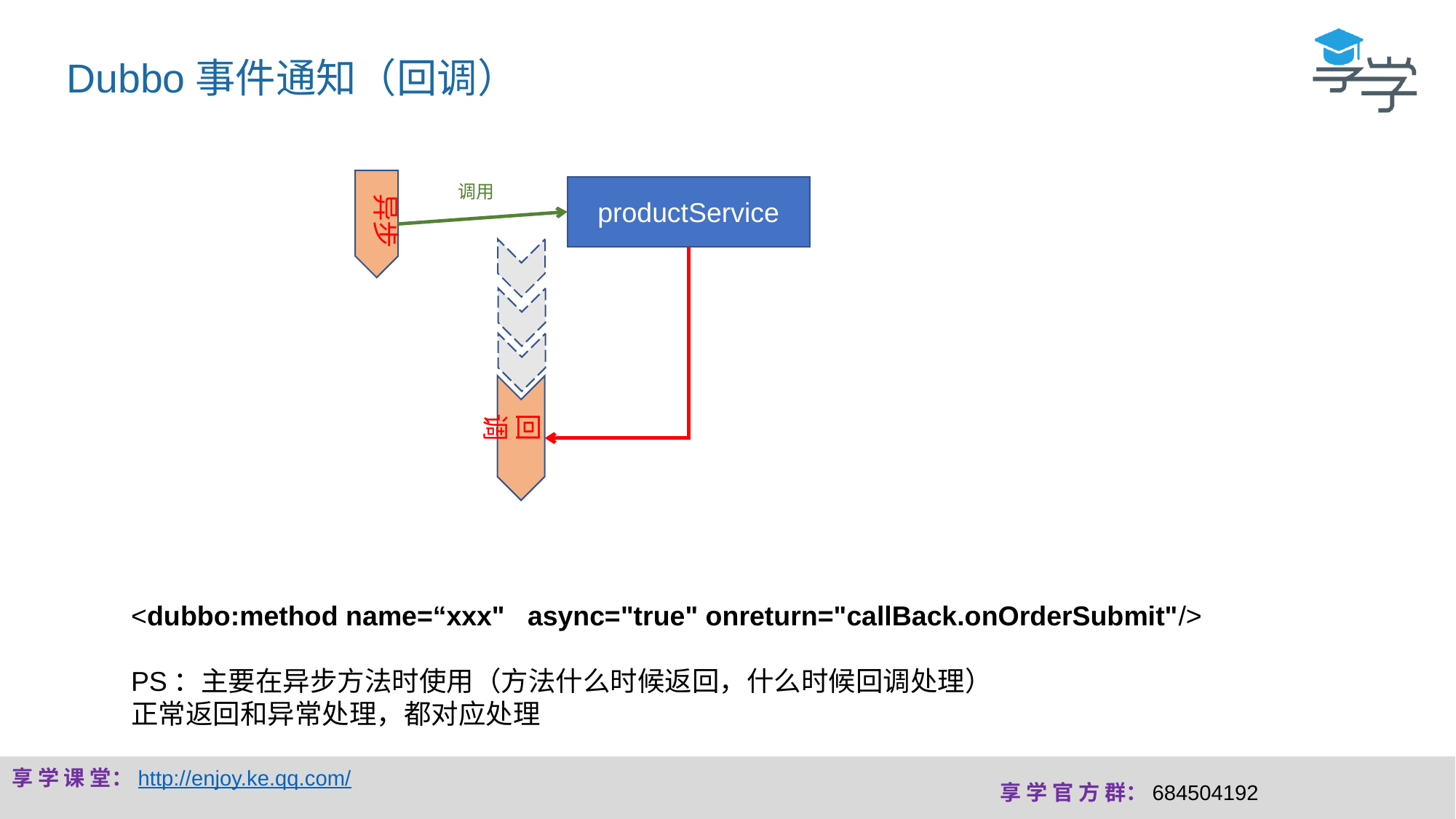

Dubbo事件通知（回调）
调用
productService
异步

回调

<dubbo:method name=“xxx"   async="true" onreturn="callBack.onOrderSubmit"/>

PS：主要在异步方法时使用（方法什么时候返回，什么时候回调处理）
正常返回和异常处理，都对应处理